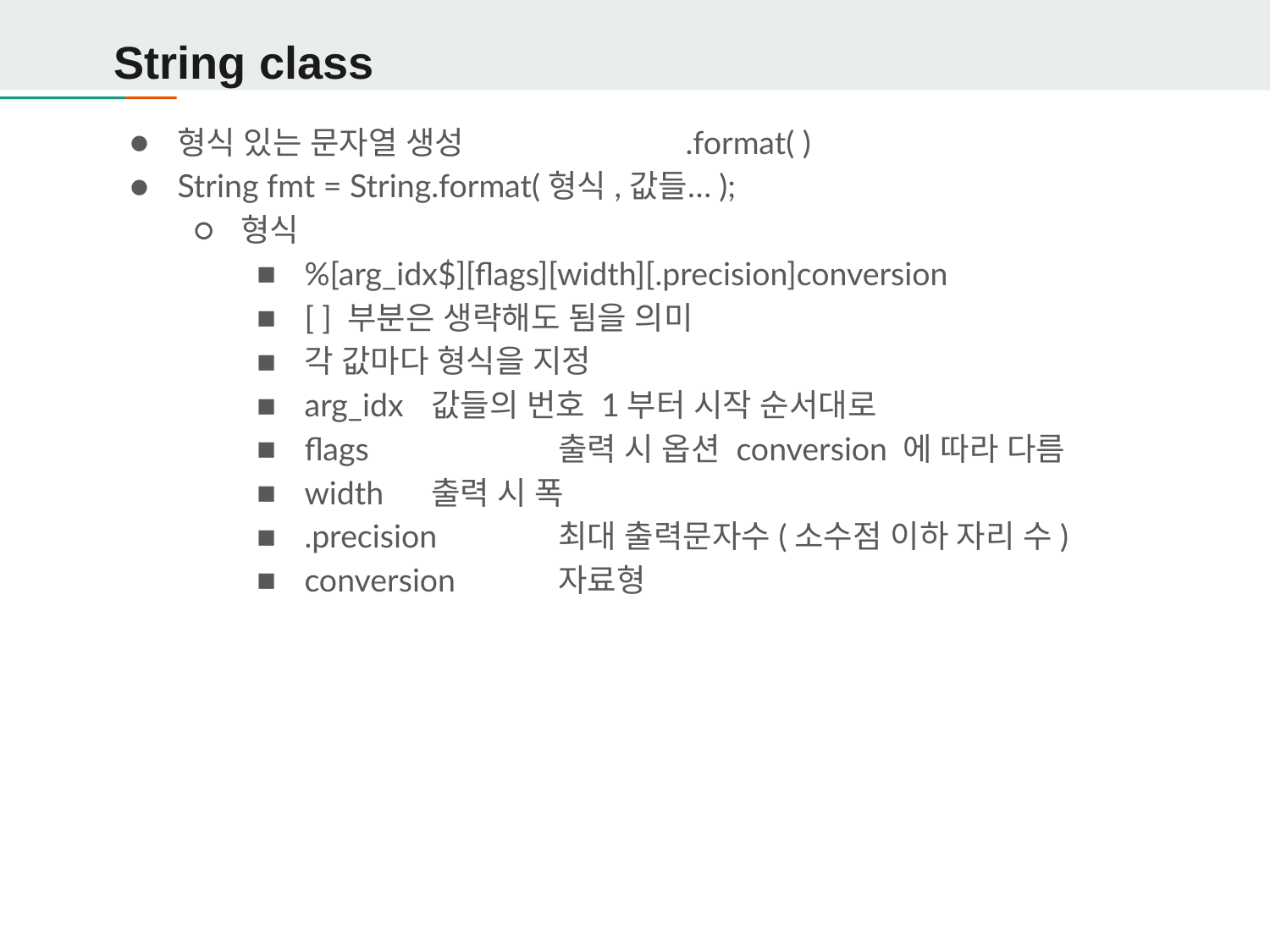

# String class
형식 있는 문자열 생성		.format( )
String fmt = String.format(형식,값들…);
형식
%[arg_idx$][flags][width][.precision]conversion
[ ] 부분은 생략해도 됨을 의미
각 값마다 형식을 지정
arg_idx	값들의 번호 1부터 시작 순서대로
flags		출력 시 옵션 conversion 에 따라 다름
width	출력 시 폭
.precision	최대 출력문자수(소수점 이하 자리 수)
conversion	자료형